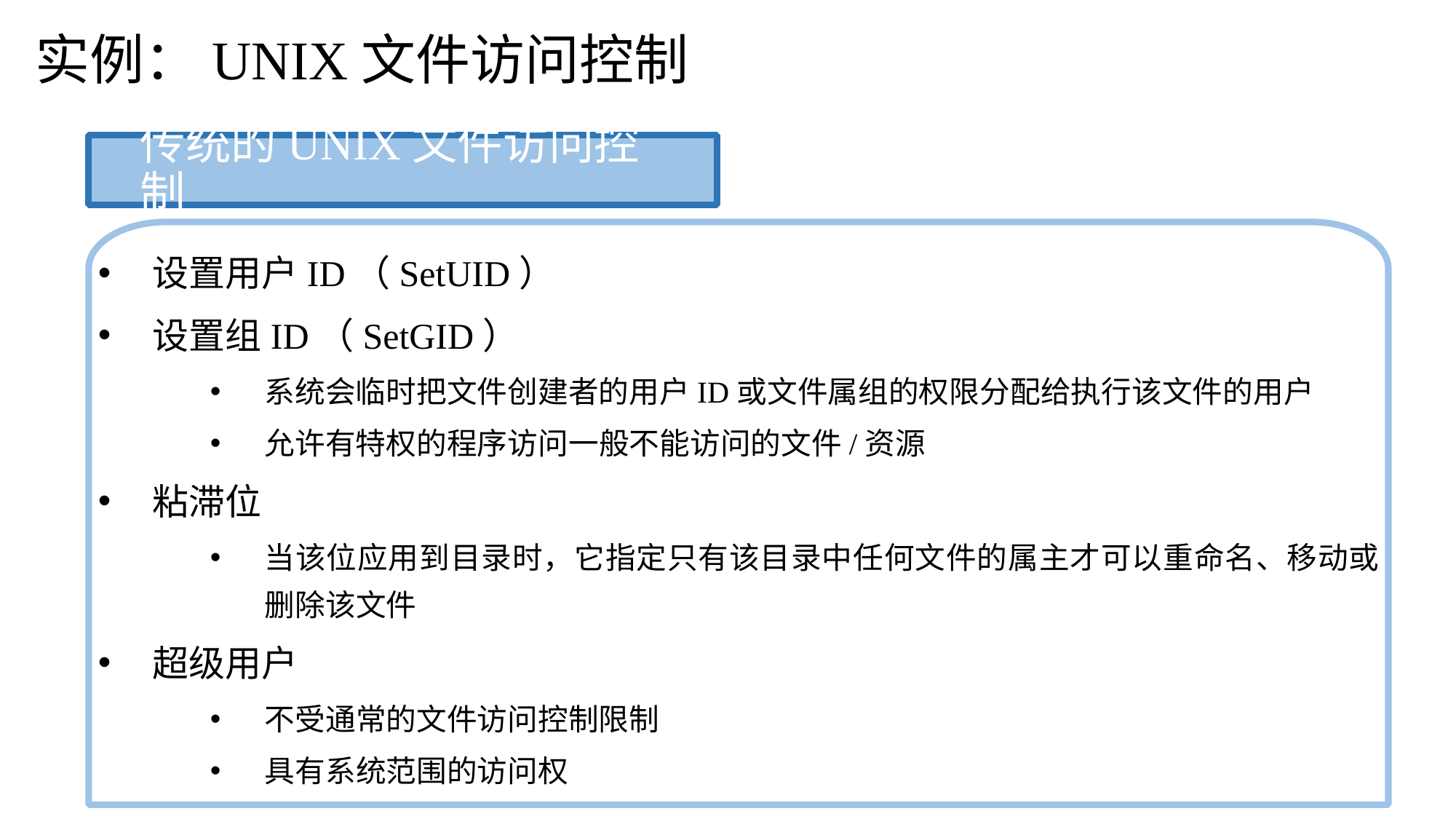

实例：UNIX文件访问控制
传统的UNIX文件访问控制
设置用户ID（SetUID）
设置组ID（SetGID）
系统会临时把文件创建者的用户ID或文件属组的权限分配给执行该文件的用户
允许有特权的程序访问一般不能访问的文件/资源
粘滞位
当该位应用到目录时，它指定只有该目录中任何文件的属主才可以重命名、移动或删除该文件
超级用户
不受通常的文件访问控制限制
具有系统范围的访问权